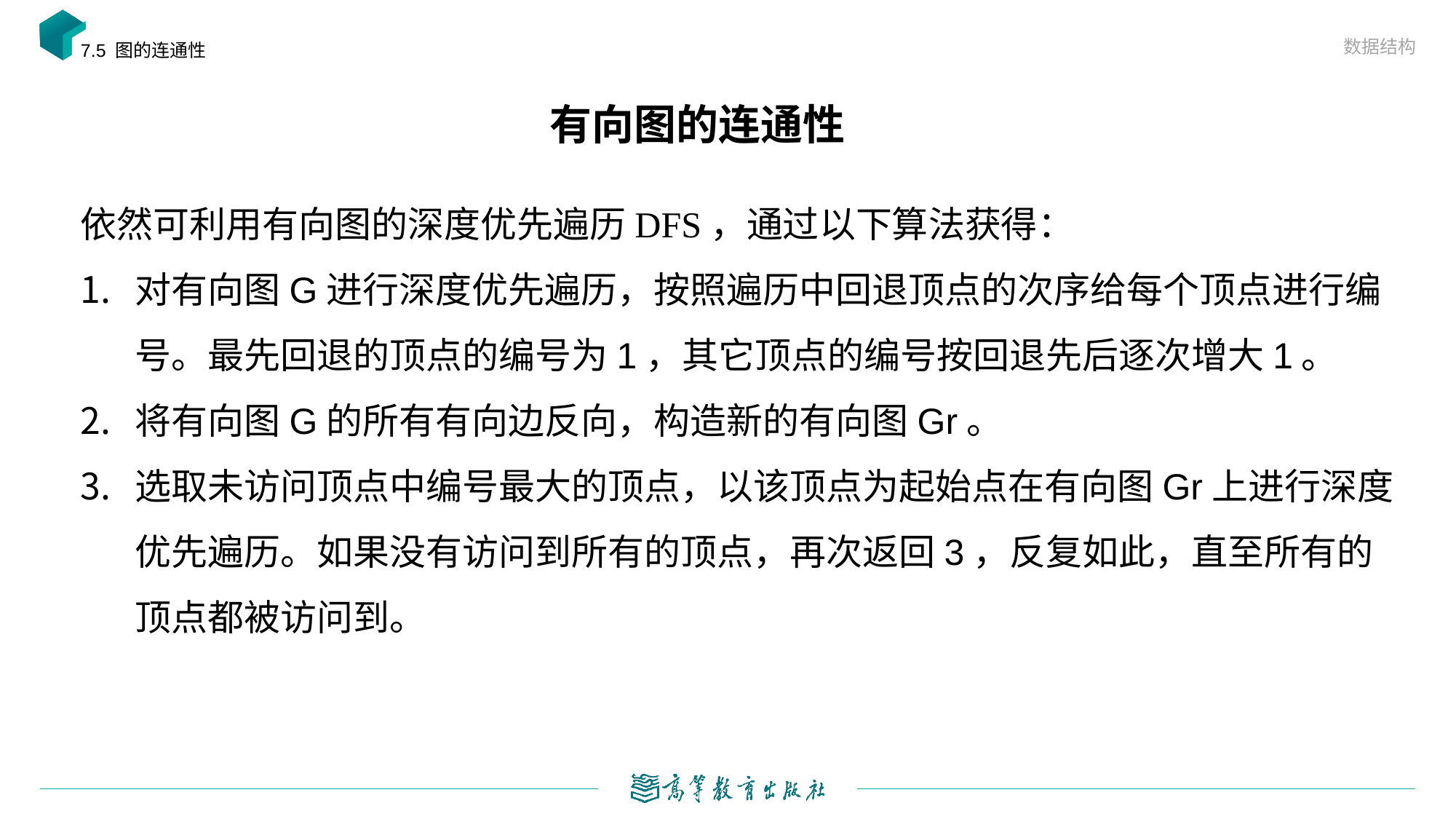

数据结构
7.5 图的连通性

# 有向图的连通性
依然可利用有向图的深度优先遍历DFS，通过以下算法获得：
对有向图G进行深度优先遍历，按照遍历中回退顶点的次序给每个顶点进行编号。最先回退的顶点的编号为1，其它顶点的编号按回退先后逐次增大1。
将有向图G的所有有向边反向，构造新的有向图Gr。
选取未访问顶点中编号最大的顶点，以该顶点为起始点在有向图Gr上进行深度优先遍历。如果没有访问到所有的顶点，再次返回3，反复如此，直至所有的顶点都被访问到。